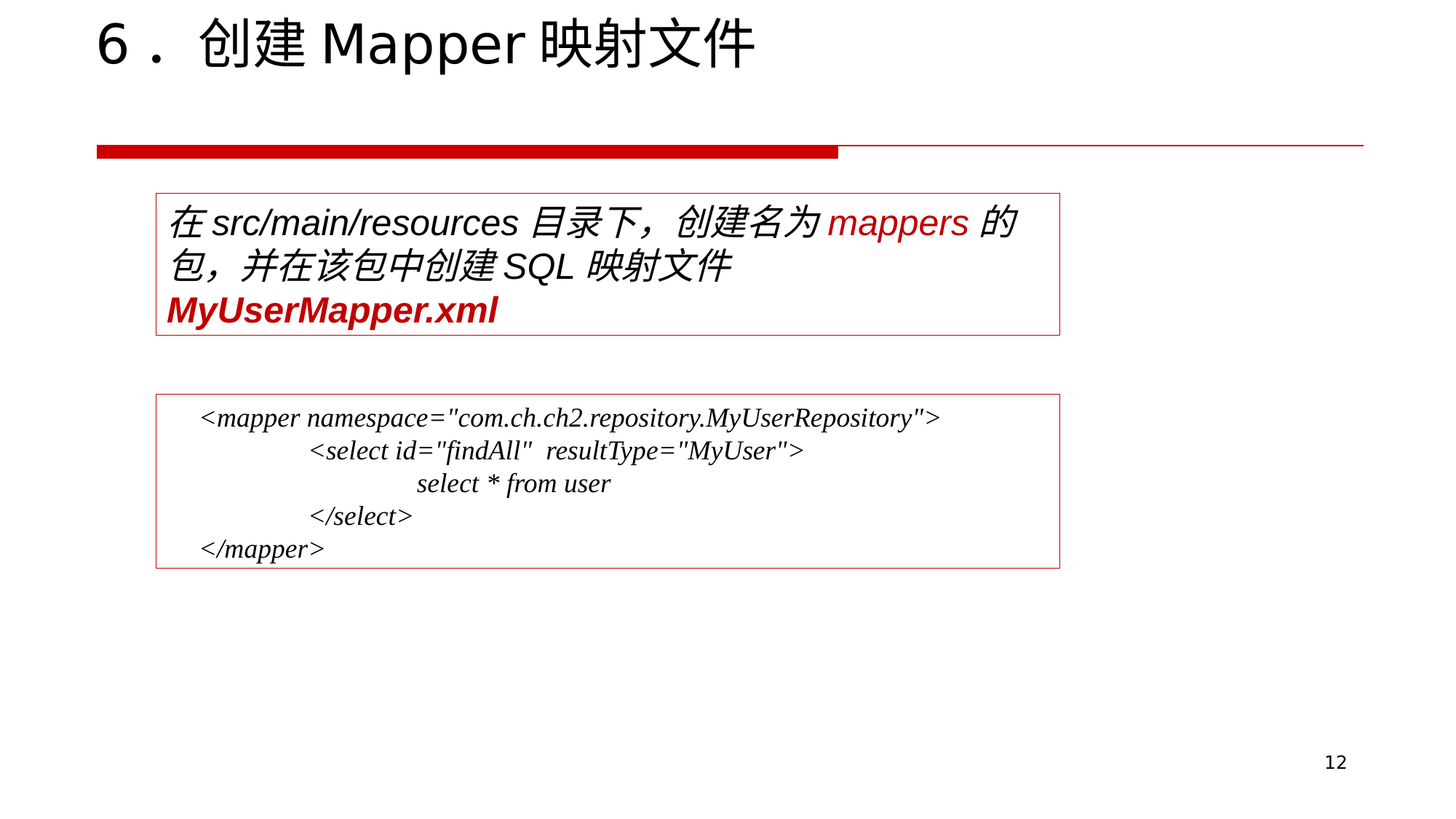

# 6．创建Mapper映射文件
在src/main/resources目录下，创建名为mappers的包，并在该包中创建SQL映射文件MyUserMapper.xml
<mapper namespace="com.ch.ch2.repository.MyUserRepository">
	<select id="findAll"  resultType="MyUser">
		select * from user
	</select>
</mapper>
12